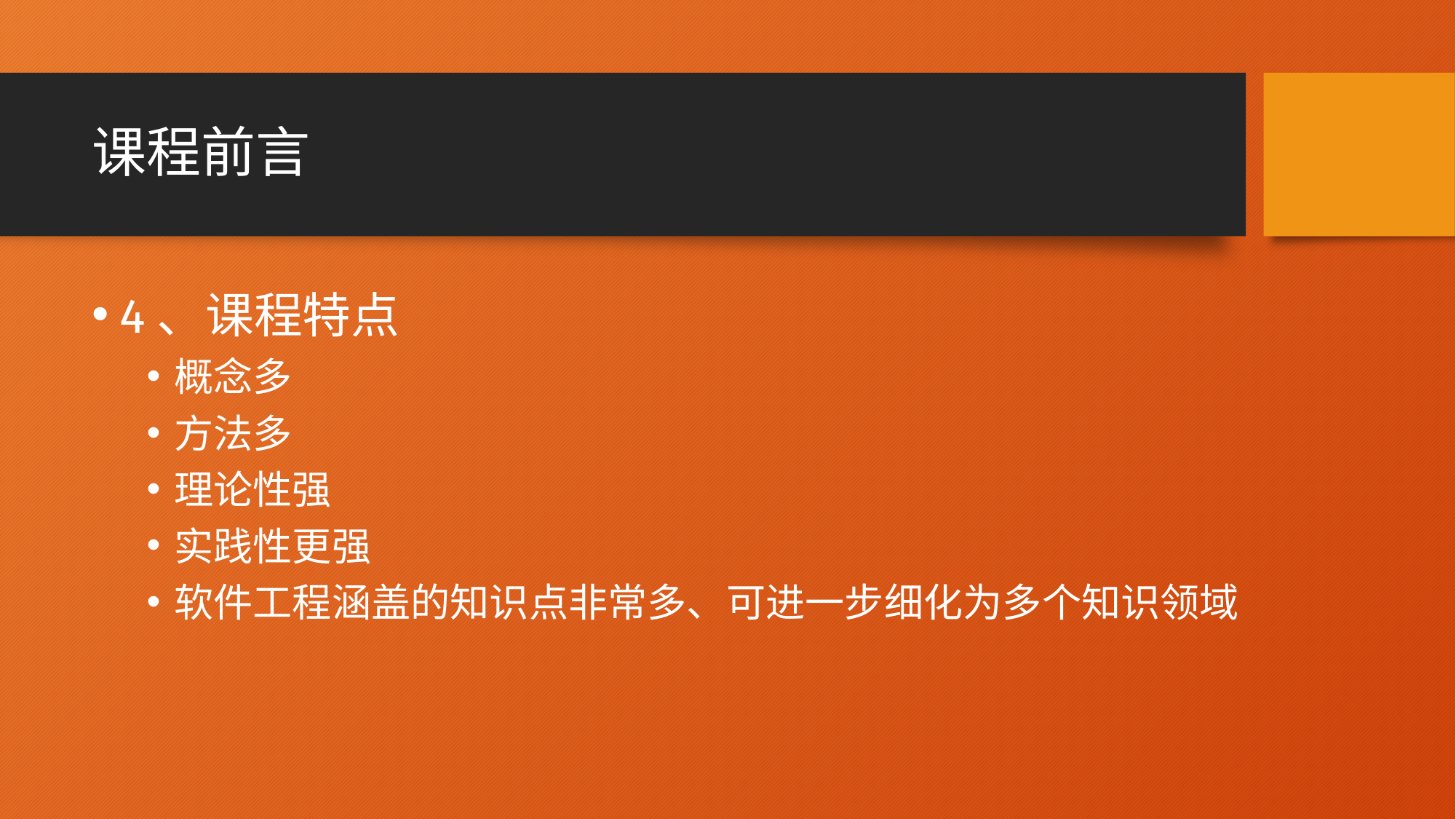

# 课程前言
4、课程特点
概念多
方法多
理论性强
实践性更强
软件工程涵盖的知识点非常多、可进一步细化为多个知识领域